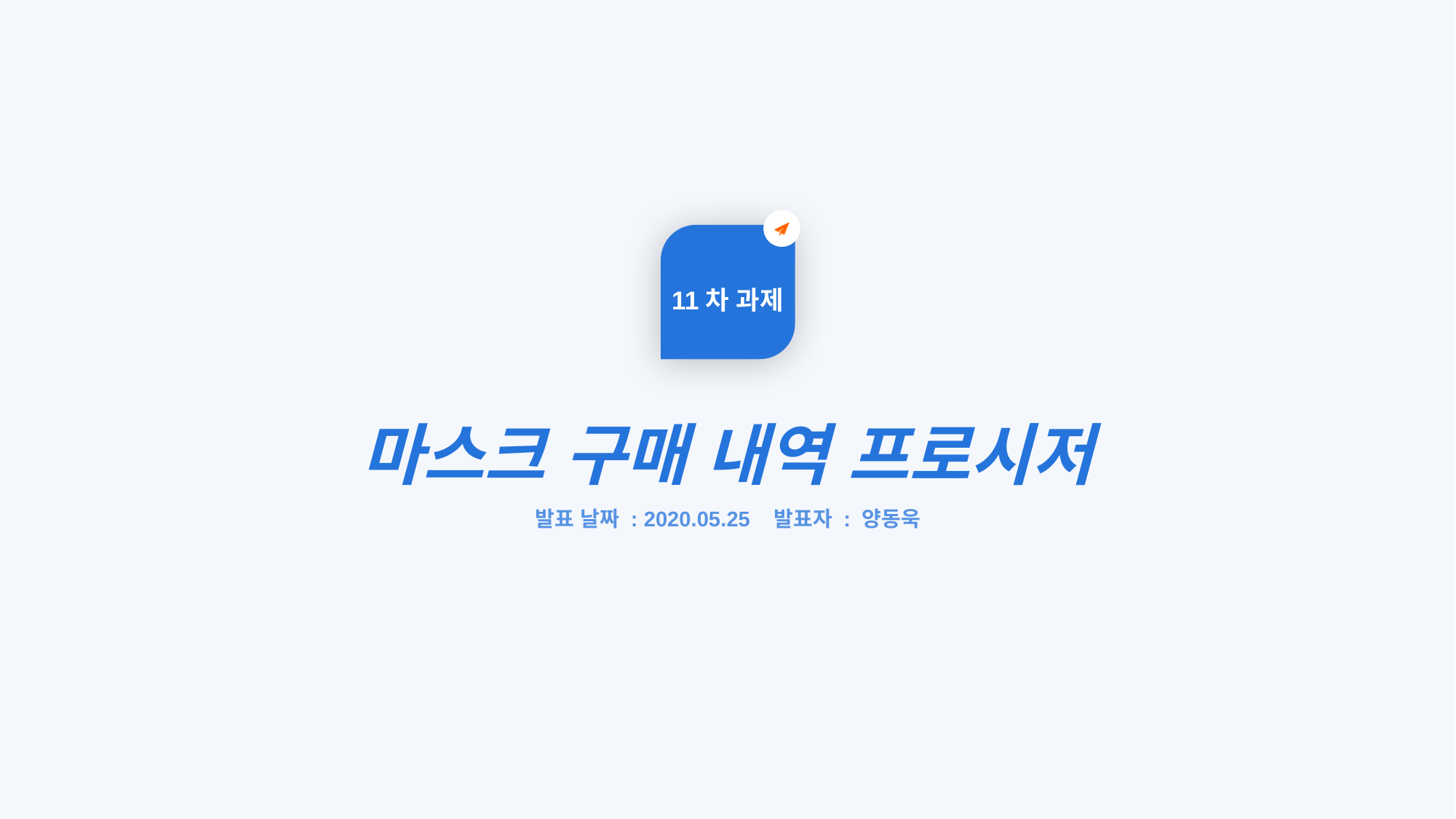

11차 과제
마스크 구매 내역 프로시저
발표 날짜 : 2020.05.25   발표자 : 양동욱